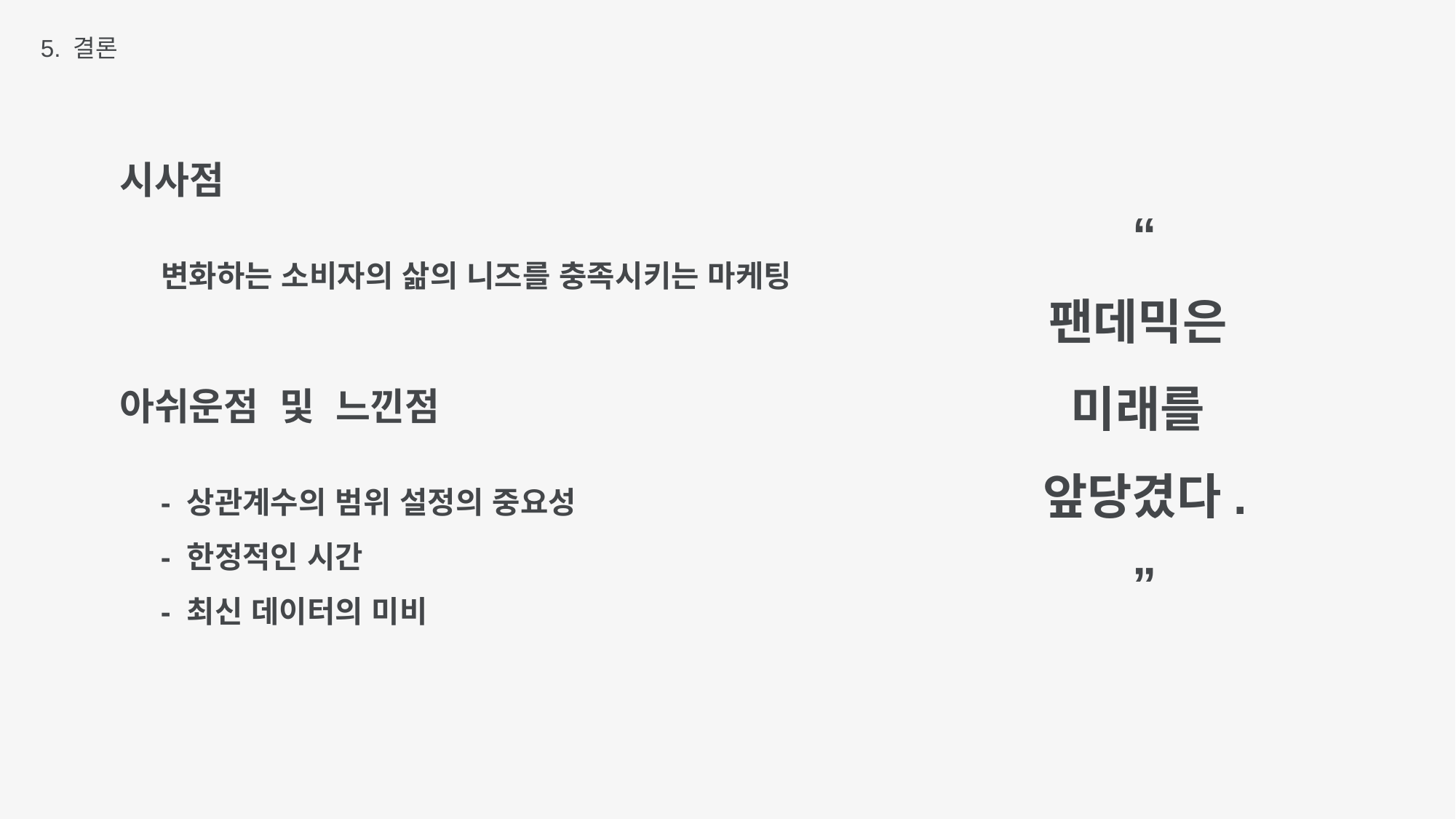

5. 결론
시사점
“
팬데믹은
미래를
앞당겼다.
”
변화하는 소비자의 삶의 니즈를 충족시키는 마케팅
아쉬운점  및  느낀점
- 상관계수의 범위 설정의 중요성
- 한정적인 시간
- 최신 데이터의 미비